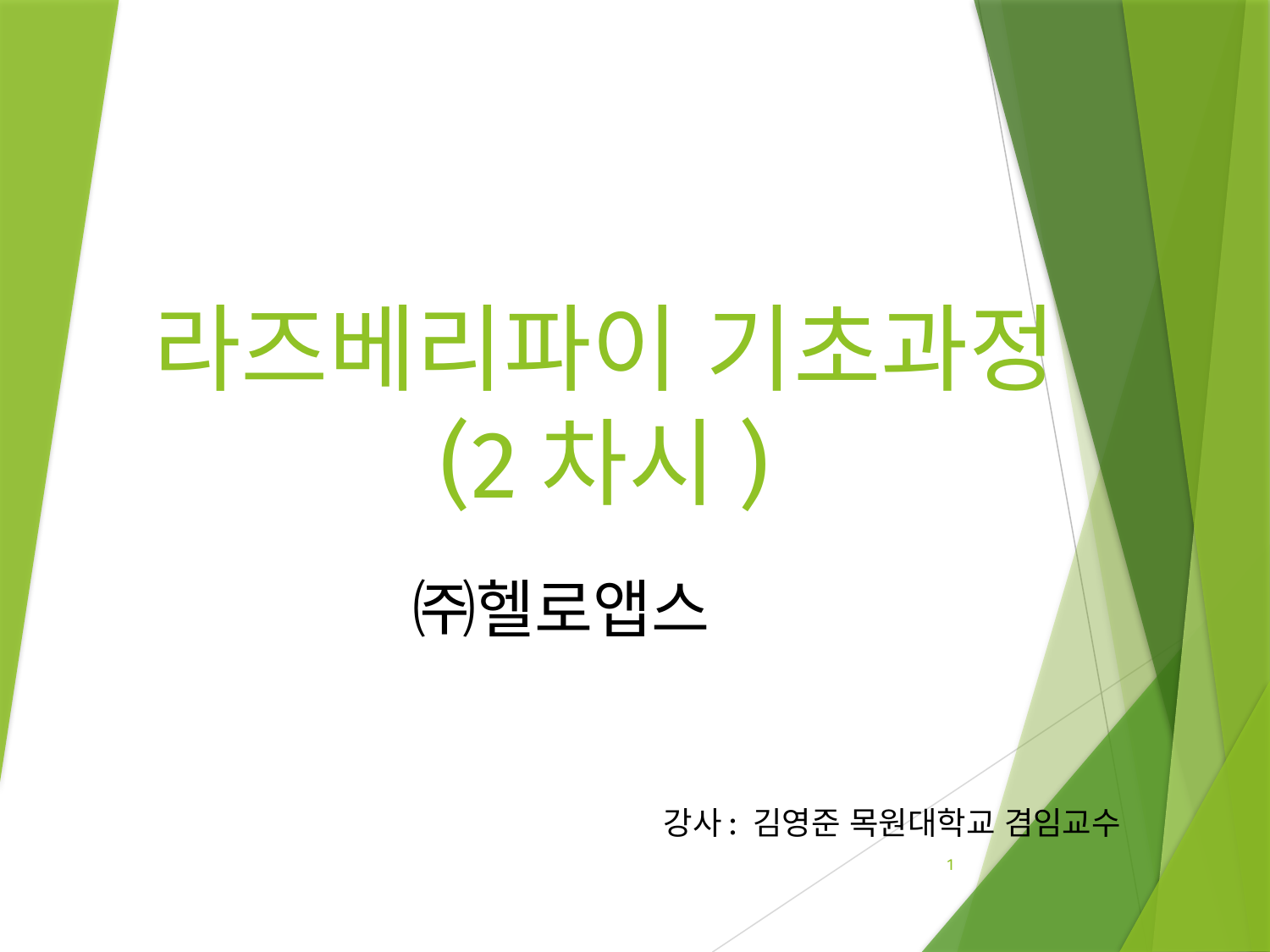

# 라즈베리파이 기초과정 (2차시)
㈜헬로앱스
강사: 김영준 목원대학교 겸임교수
1